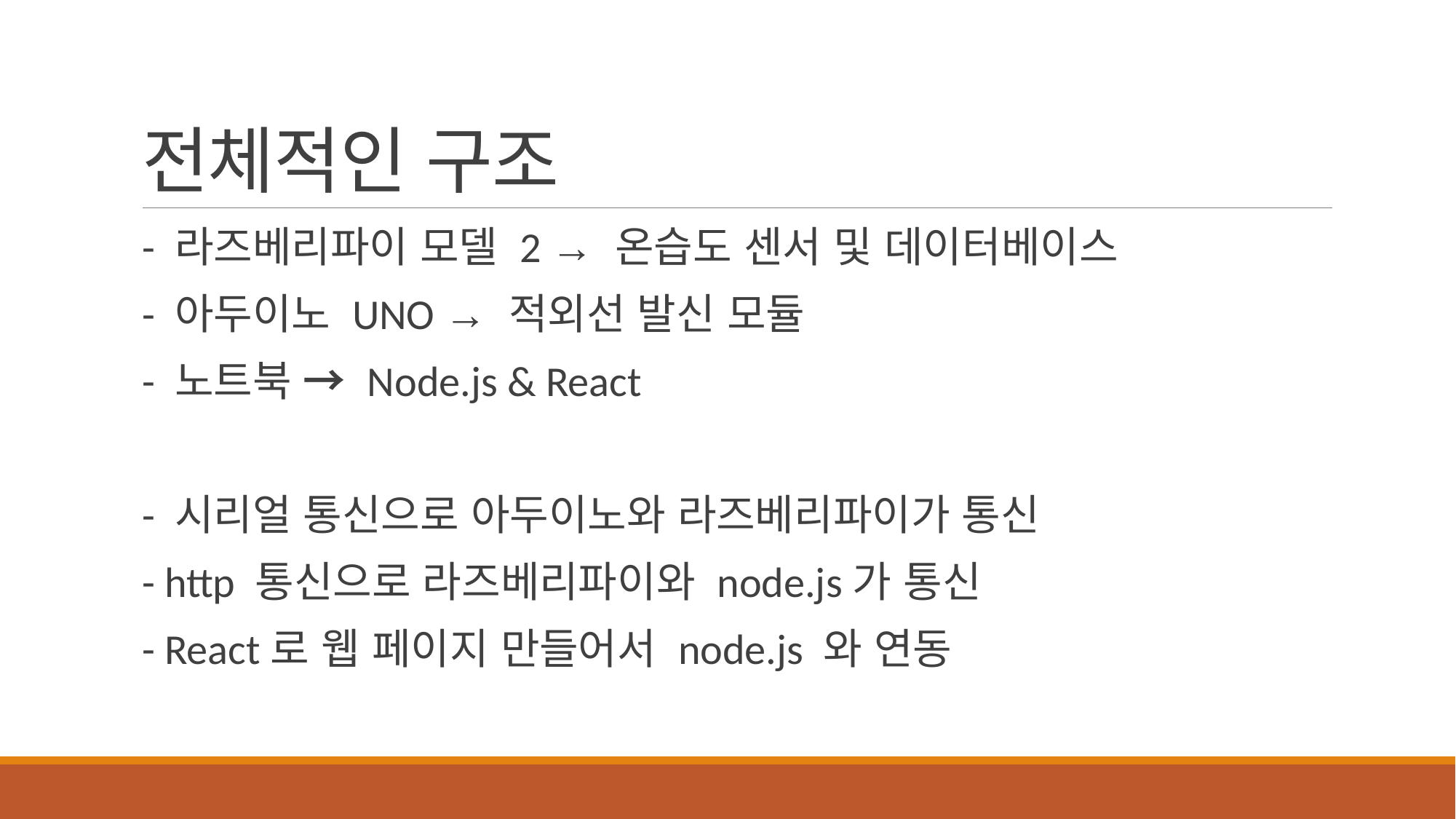

# 전체적인 구조
- 라즈베리파이 모델 2 → 온습도 센서 및 데이터베이스
- 아두이노 UNO → 적외선 발신 모듈
- 노트북 → Node.js & React

- 시리얼 통신으로 아두이노와 라즈베리파이가 통신
- http 통신으로 라즈베리파이와 node.js가 통신
- React로 웹 페이지 만들어서 node.js 와 연동